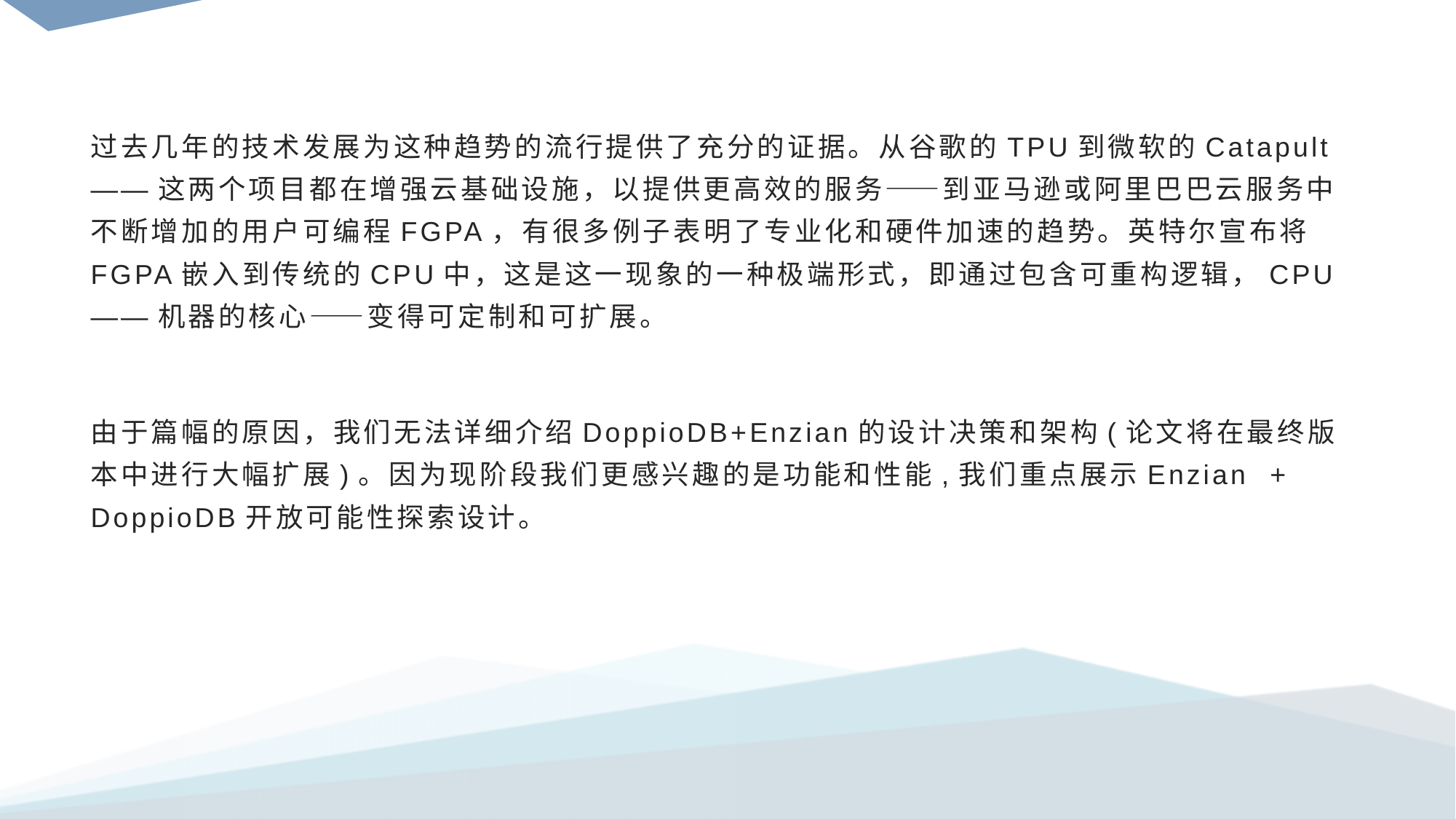

过去几年的技术发展为这种趋势的流行提供了充分的证据。从谷歌的TPU到微软的Catapult——这两个项目都在增强云基础设施，以提供更高效的服务——到亚马逊或阿里巴巴云服务中不断增加的用户可编程FGPA，有很多例子表明了专业化和硬件加速的趋势。英特尔宣布将FGPA嵌入到传统的CPU中，这是这一现象的一种极端形式，即通过包含可重构逻辑，CPU——机器的核心——变得可定制和可扩展。

由于篇幅的原因，我们无法详细介绍DoppioDB+Enzian的设计决策和架构(论文将在最终版本中进行大幅扩展)。因为现阶段我们更感兴趣的是功能和性能,我们重点展示Enzian  + DoppioDB开放可能性探索设计。